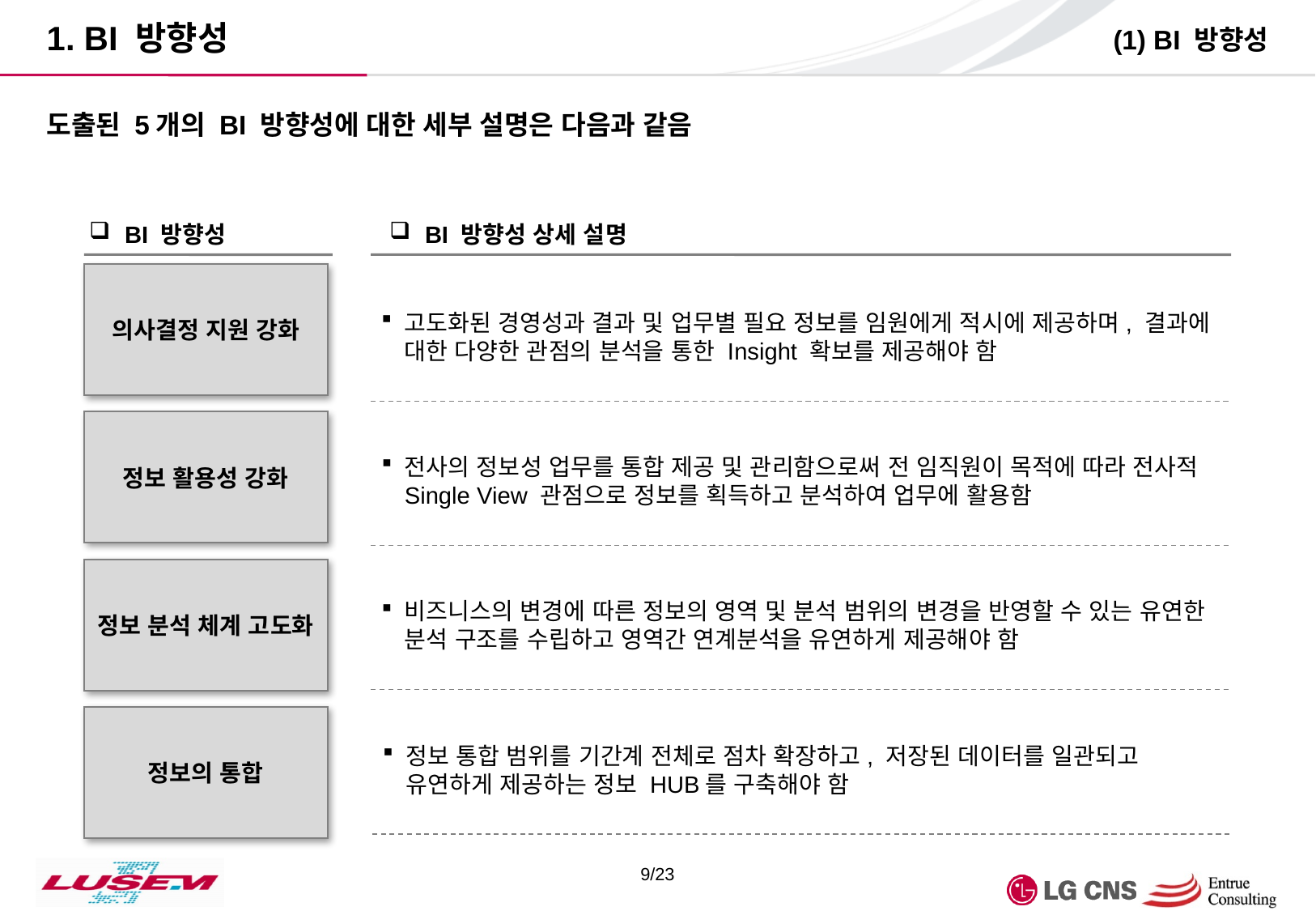

(1) BI 방향성
1. BI 방향성
도출된 5개의 BI 방향성에 대한 세부 설명은 다음과 같음
 BI 방향성 상세 설명

 BI 방향성

의사결정 지원 강화
고도화된 경영성과 결과 및 업무별 필요 정보를 임원에게 적시에 제공하며, 결과에 대한 다양한 관점의 분석을 통한 Insight 확보를 제공해야 함
정보 활용성 강화
전사의 정보성 업무를 통합 제공 및 관리함으로써 전 임직원이 목적에 따라 전사적 Single View 관점으로 정보를 획득하고 분석하여 업무에 활용함
정보 분석 체계 고도화
비즈니스의 변경에 따른 정보의 영역 및 분석 범위의 변경을 반영할 수 있는 유연한 분석 구조를 수립하고 영역간 연계분석을 유연하게 제공해야 함
정보의 통합
정보 통합 범위를 기간계 전체로 점차 확장하고, 저장된 데이터를 일관되고 유연하게 제공하는 정보 HUB를 구축해야 함
9/23